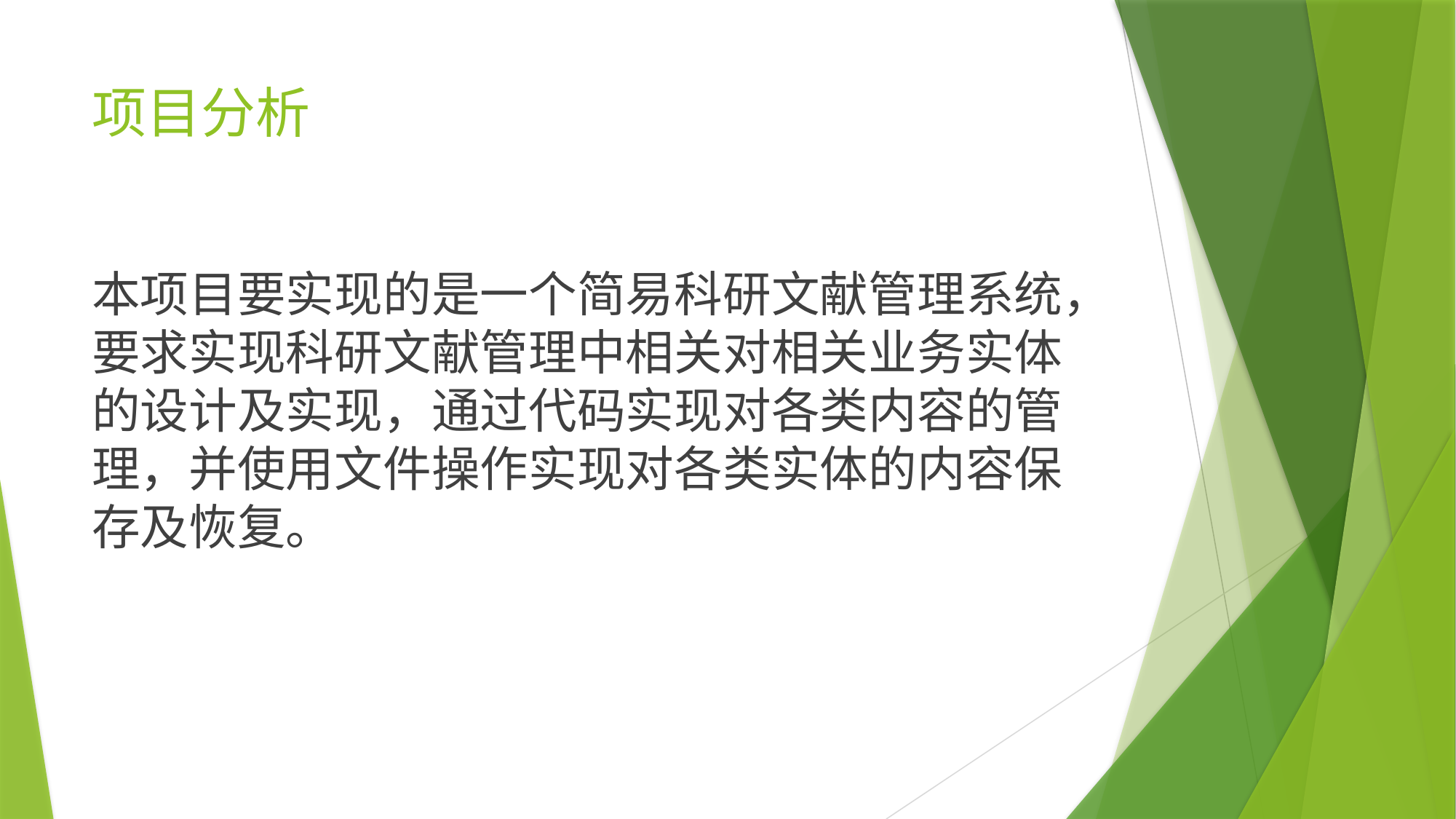

# 项目分析
本项目要实现的是一个简易科研文献管理系统，要求实现科研文献管理中相关对相关业务实体的设计及实现，通过代码实现对各类内容的管理，并使用文件操作实现对各类实体的内容保存及恢复。